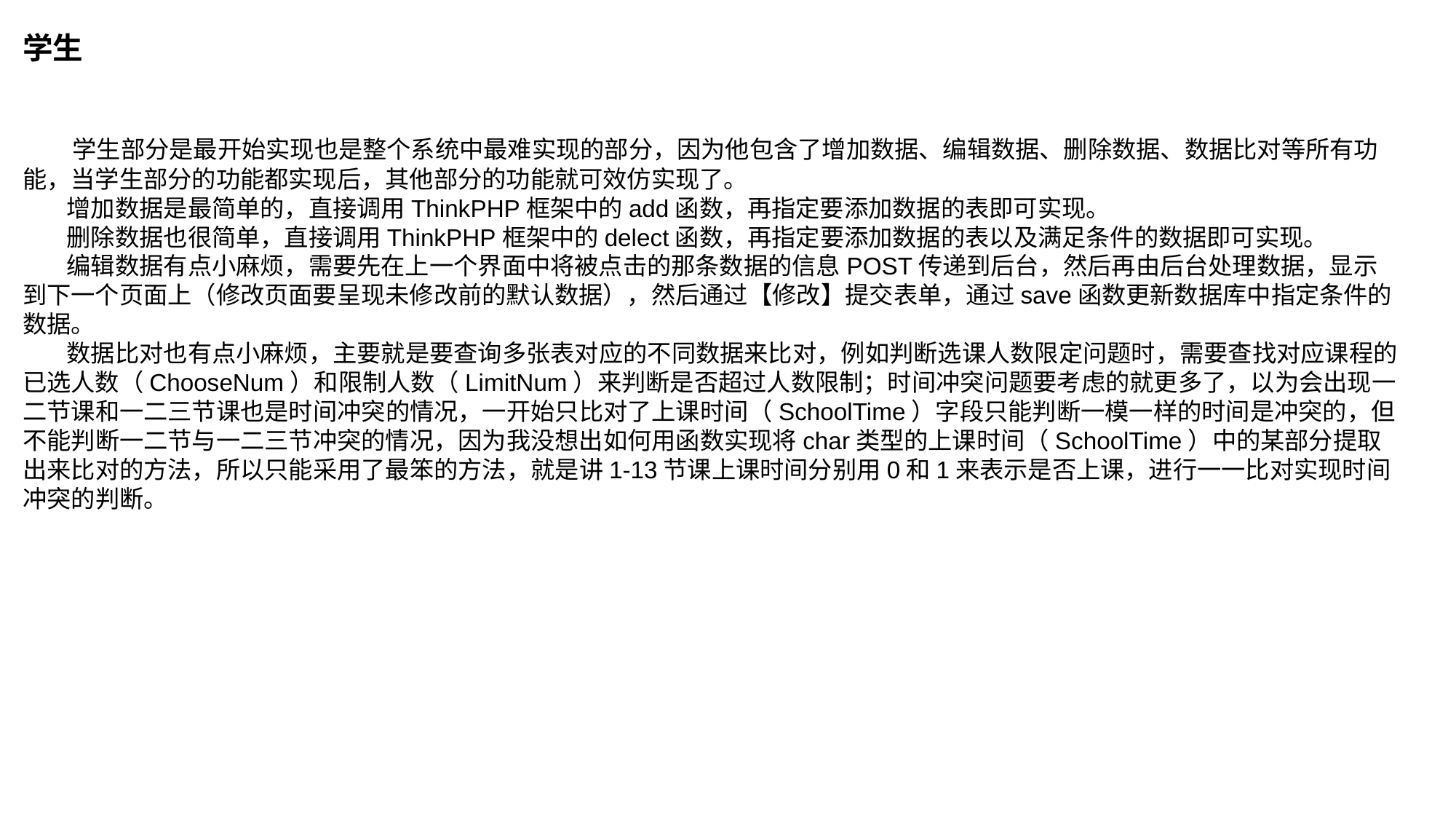

学生

       学生部分是最开始实现也是整个系统中最难实现的部分，因为他包含了增加数据、编辑数据、删除数据、数据比对等所有功能，当学生部分的功能都实现后，其他部分的功能就可效仿实现了。
       增加数据是最简单的，直接调用ThinkPHP框架中的add函数，再指定要添加数据的表即可实现。
       删除数据也很简单，直接调用ThinkPHP框架中的delect函数，再指定要添加数据的表以及满足条件的数据即可实现。
       编辑数据有点小麻烦，需要先在上一个界面中将被点击的那条数据的信息POST传递到后台，然后再由后台处理数据，显示到下一个页面上（修改页面要呈现未修改前的默认数据），然后通过【修改】提交表单，通过save函数更新数据库中指定条件的数据。
       数据比对也有点小麻烦，主要就是要查询多张表对应的不同数据来比对，例如判断选课人数限定问题时，需要查找对应课程的已选人数（ChooseNum）和限制人数（LimitNum）来判断是否超过人数限制；时间冲突问题要考虑的就更多了，以为会出现一二节课和一二三节课也是时间冲突的情况，一开始只比对了上课时间（SchoolTime）字段只能判断一模一样的时间是冲突的，但不能判断一二节与一二三节冲突的情况，因为我没想出如何用函数实现将char类型的上课时间（SchoolTime）中的某部分提取出来比对的方法，所以只能采用了最笨的方法，就是讲1-13节课上课时间分别用0和1来表示是否上课，进行一一比对实现时间冲突的判断。